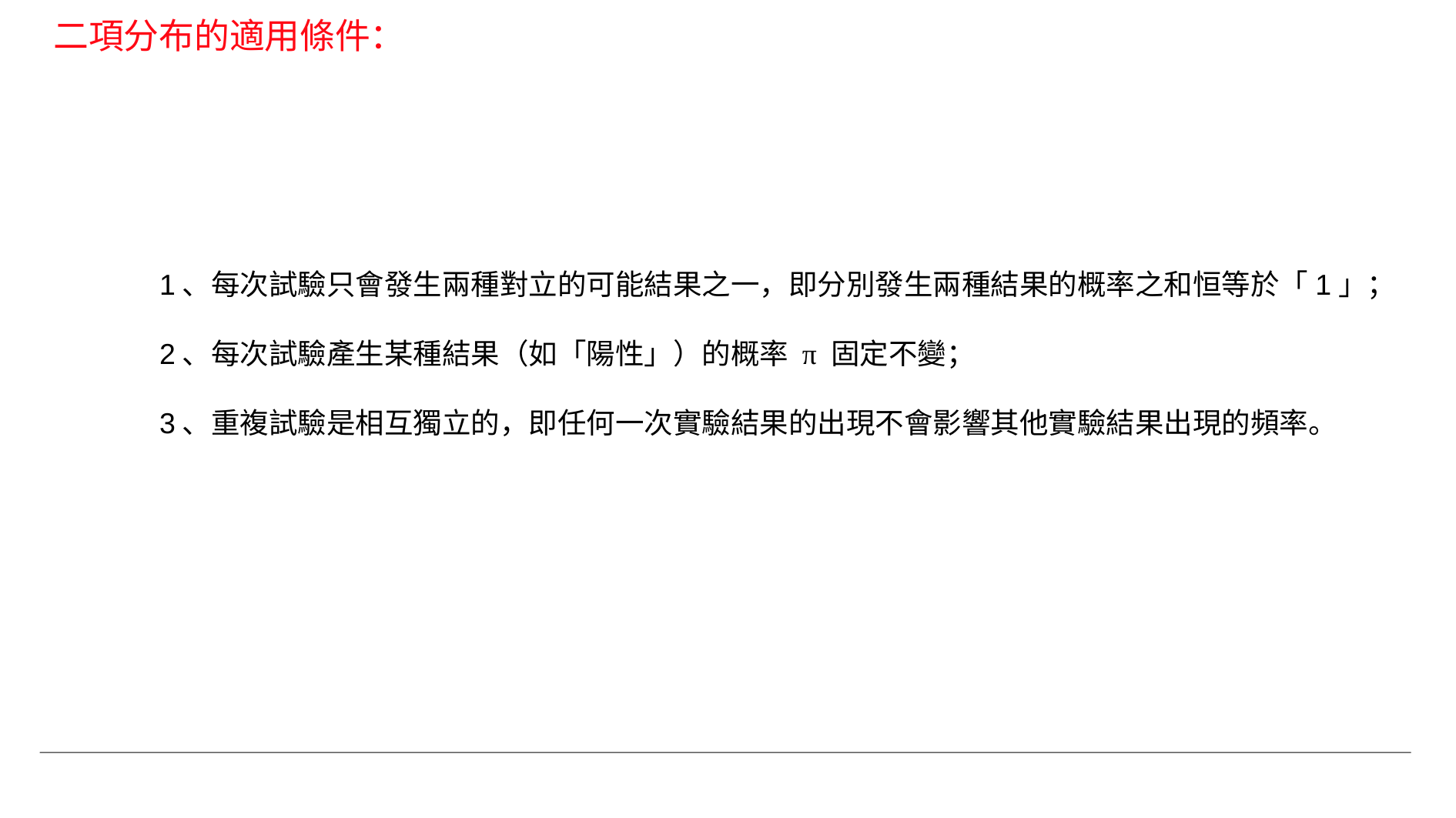

二項分布的適用條件：
1、每次試驗只會發生兩種對立的可能結果之一，即分別發生兩種結果的概率之和恒等於「1」；
2、每次試驗產生某種結果（如「陽性」）的概率 π 固定不變；
3、重複試驗是相互獨立的，即任何一次實驗結果的出現不會影響其他實驗結果出現的頻率。